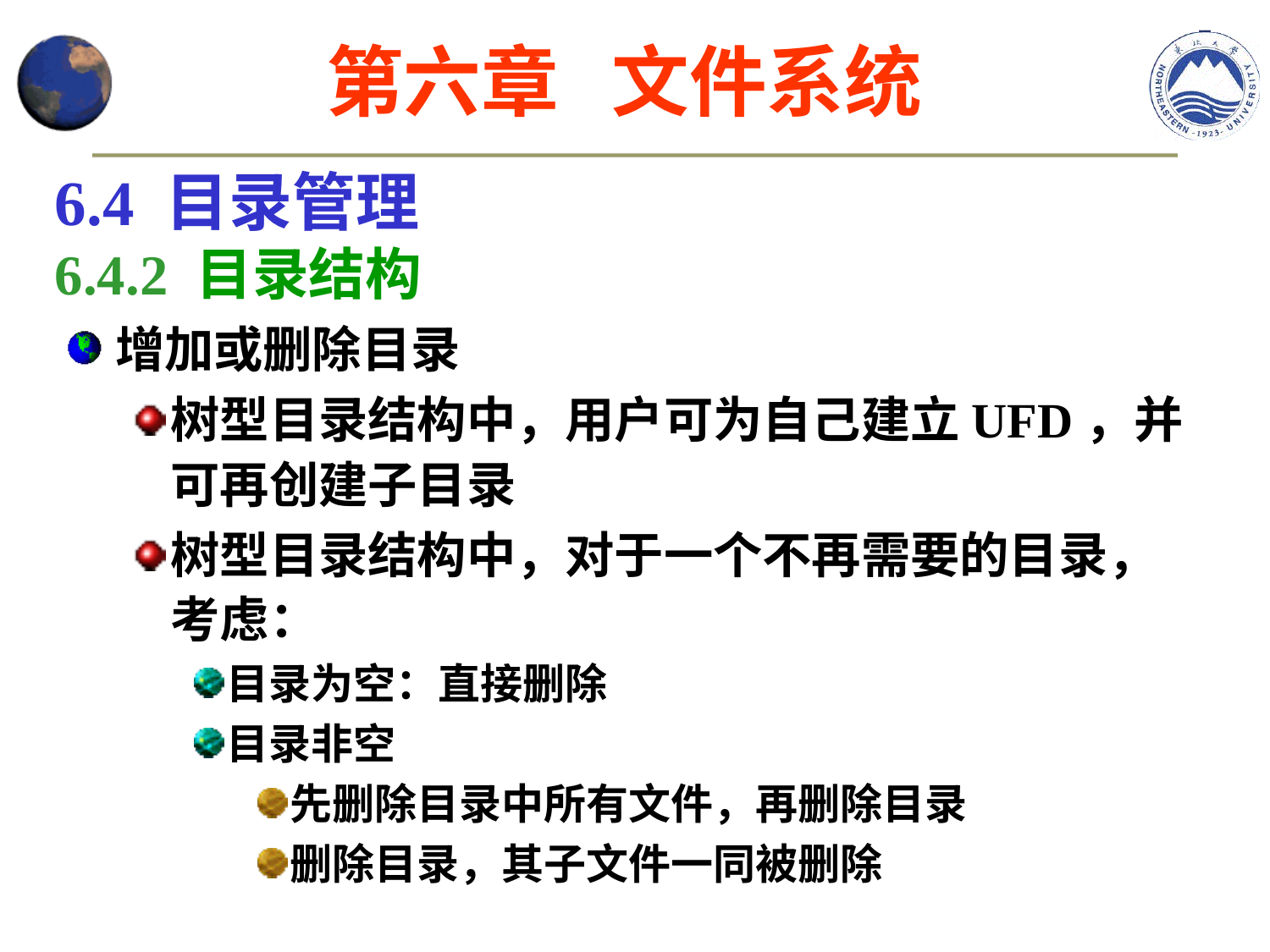

第六章   文件系统
6.4 目录管理
6.4.2 目录结构
增加或删除目录
树型目录结构中，用户可为自己建立UFD，并可再创建子目录
树型目录结构中，对于一个不再需要的目录，考虑：
目录为空：直接删除
目录非空
先删除目录中所有文件，再删除目录
删除目录，其子文件一同被删除